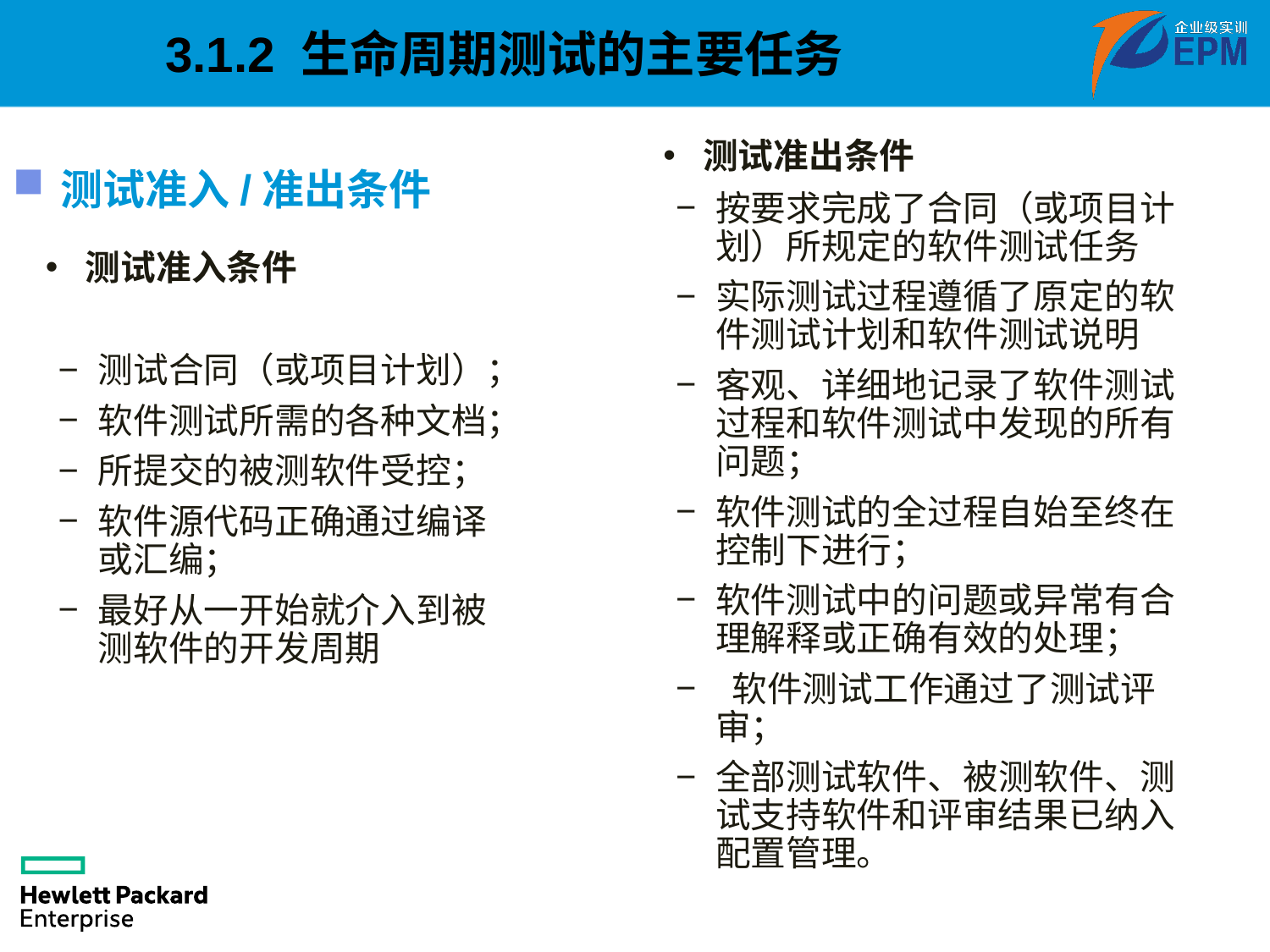

3.1.2 生命周期测试的主要任务
测试准出条件
测试准入/准出条件

按要求完成了合同（或项目计划）所规定的软件测试任务
实际测试过程遵循了原定的软件测试计划和软件测试说明
客观、详细地记录了软件测试过程和软件测试中发现的所有问题；
软件测试的全过程自始至终在控制下进行；
软件测试中的问题或异常有合理解释或正确有效的处理；
 软件测试工作通过了测试评审；
全部测试软件、被测软件、测试支持软件和评审结果已纳入配置管理。

测试准入条件
测试合同（或项目计划）；
软件测试所需的各种文档；
所提交的被测软件受控；
软件源代码正确通过编译或汇编；
最好从一开始就介入到被测软件的开发周期